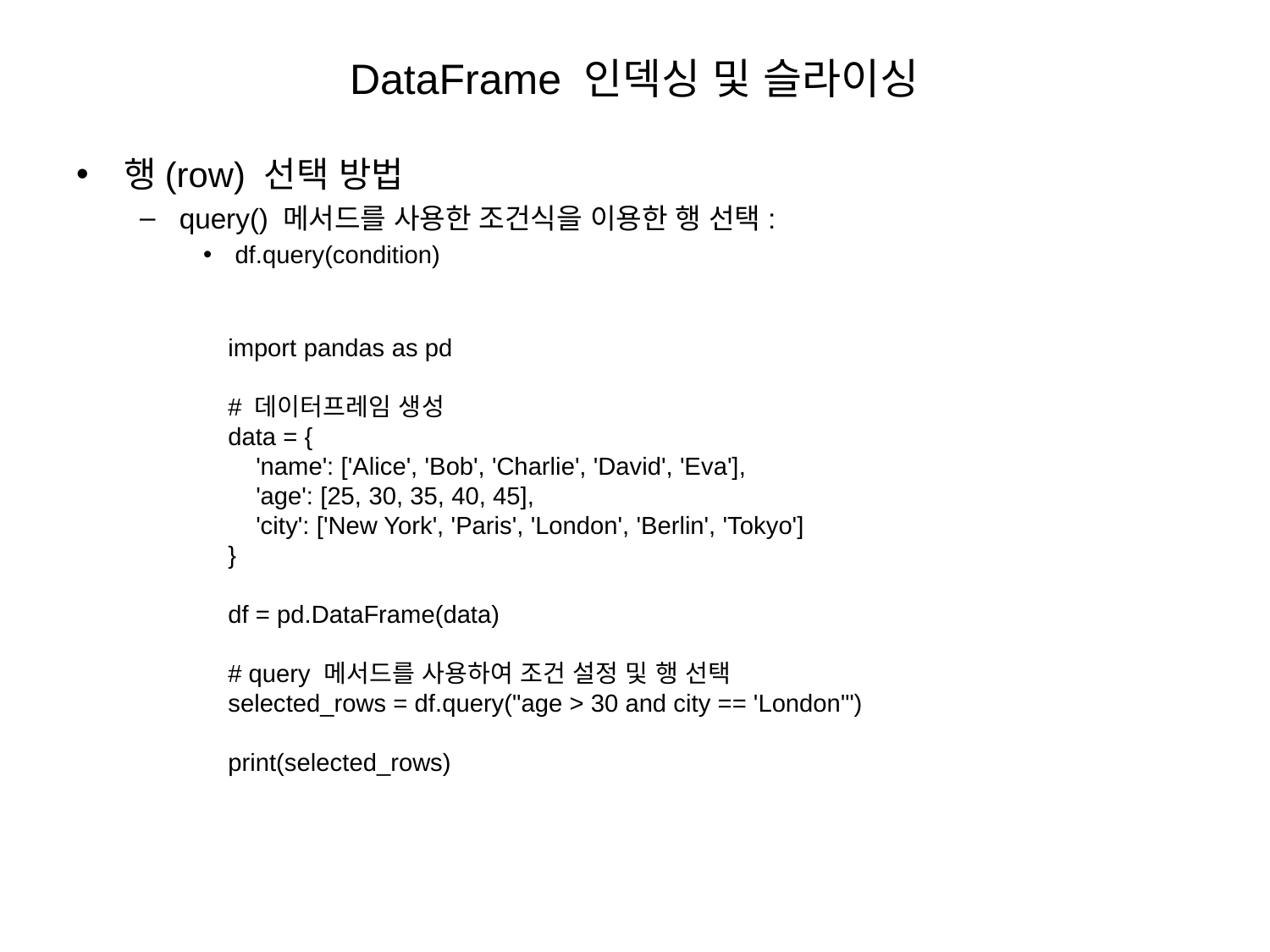

# DataFrame 인덱싱 및 슬라이싱
행(row) 선택 방법
query() 메서드를 사용한 조건식을 이용한 행 선택:
df.query(condition)

import pandas as pd

# 데이터프레임 생성
data = {
    'name': ['Alice', 'Bob', 'Charlie', 'David', 'Eva'],
    'age': [25, 30, 35, 40, 45],
    'city': ['New York', 'Paris', 'London', 'Berlin', 'Tokyo']
}

df = pd.DataFrame(data)

# query 메서드를 사용하여 조건 설정 및 행 선택
selected_rows = df.query("age > 30 and city == 'London'")

print(selected_rows)